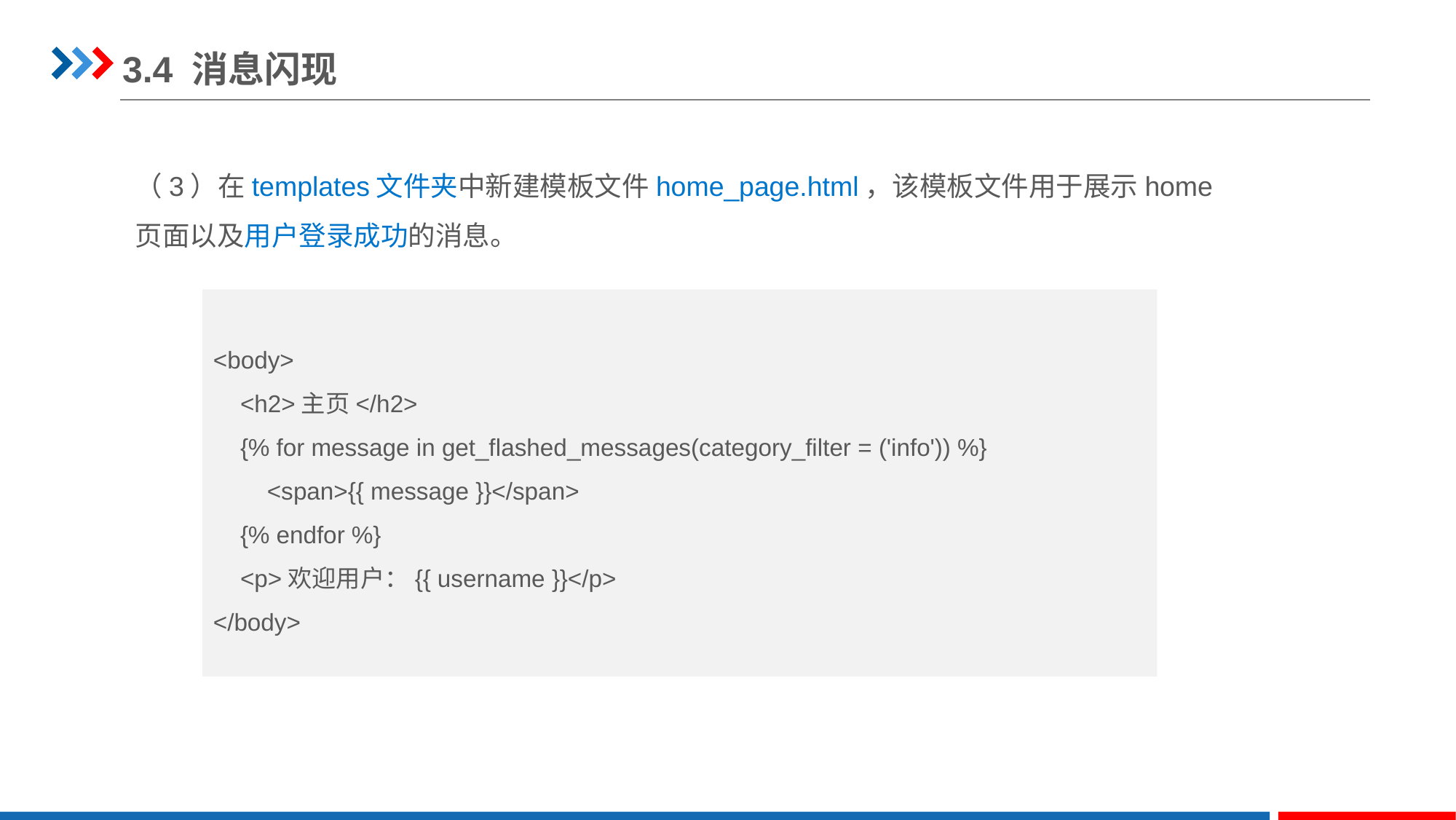

3.4 消息闪现
（3）在templates文件夹中新建模板文件home_page.html，该模板文件用于展示home页面以及用户登录成功的消息。
<body>
    <h2>主页</h2>
    {% for message in get_flashed_messages(category_filter = ('info')) %}
        <span>{{ message }}</span>
    {% endfor %}
    <p>欢迎用户：{{ username }}</p>
</body>